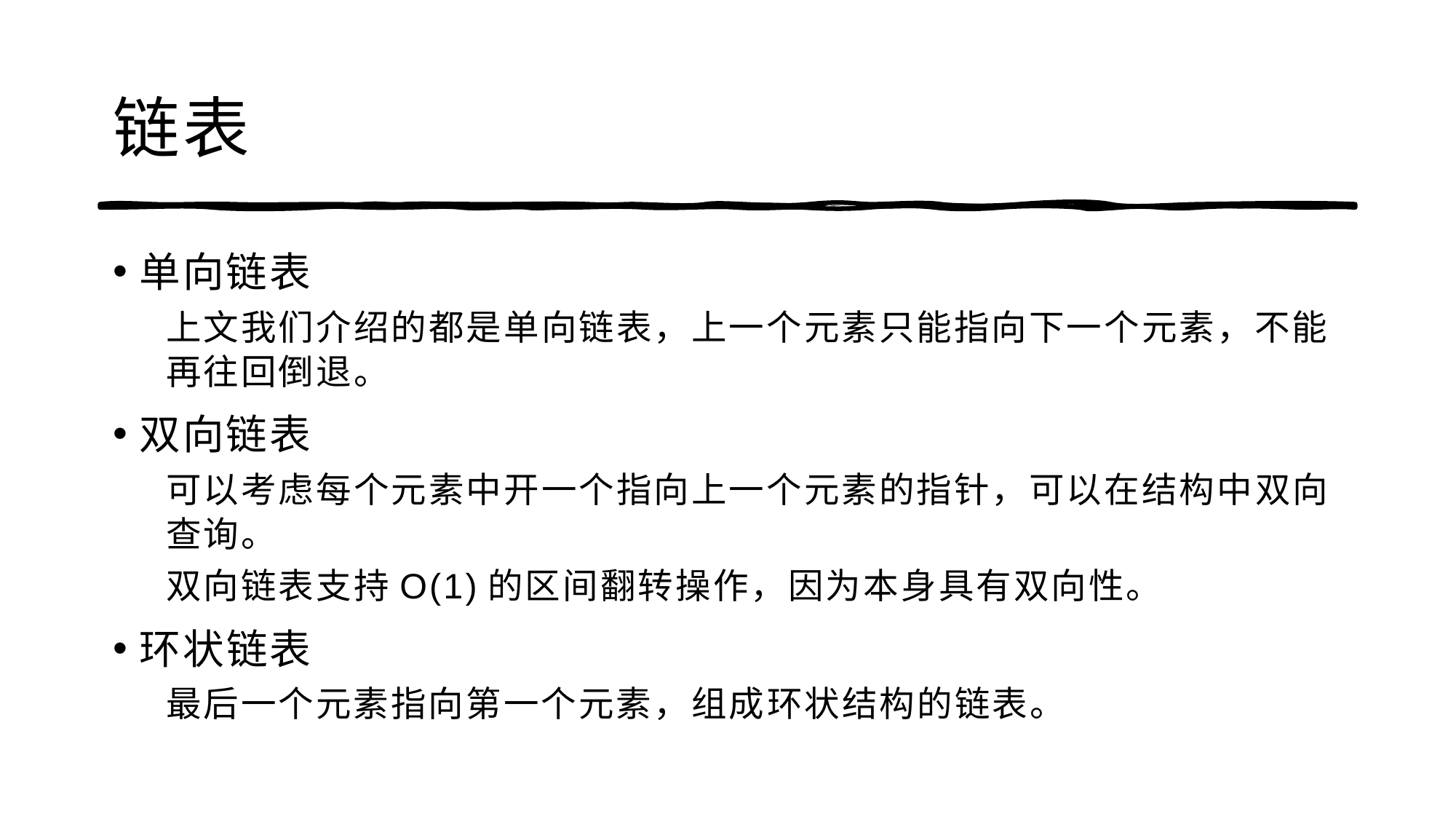

# 链表
单向链表
上文我们介绍的都是单向链表，上一个元素只能指向下一个元素，不能再往回倒退。
双向链表
可以考虑每个元素中开一个指向上一个元素的指针，可以在结构中双向查询。
双向链表支持O(1)的区间翻转操作，因为本身具有双向性。
环状链表
最后一个元素指向第一个元素，组成环状结构的链表。